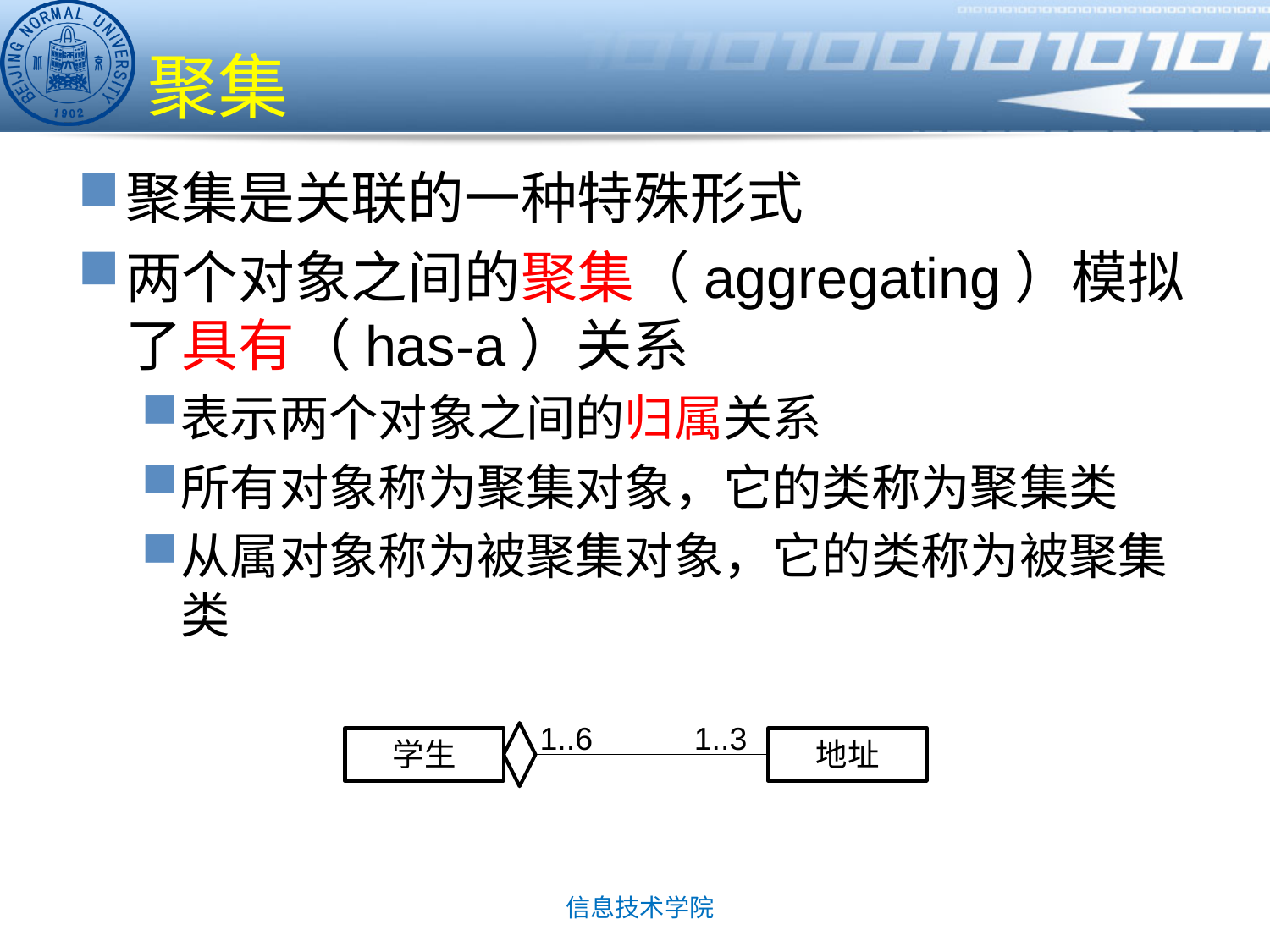

# 聚集
聚集是关联的一种特殊形式
两个对象之间的聚集（aggregating）模拟了具有（has-a）关系
表示两个对象之间的归属关系
所有对象称为聚集对象，它的类称为聚集类
从属对象称为被聚集对象，它的类称为被聚集类

1..6
1..3

学生

地址
6